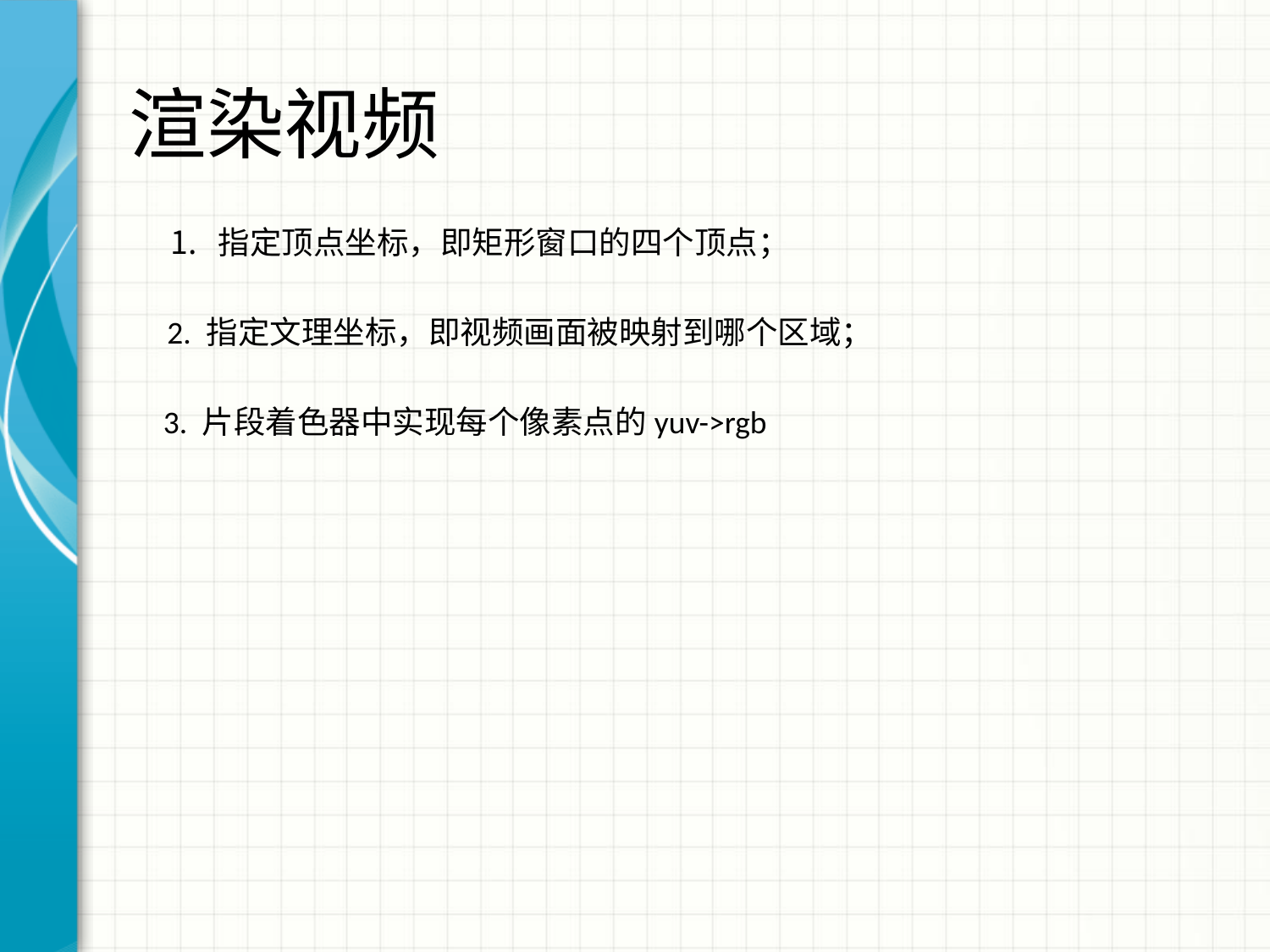

# 渲染视频
指定顶点坐标，即矩形窗口的四个顶点；
2. 指定文理坐标，即视频画面被映射到哪个区域；
3. 片段着色器中实现每个像素点的yuv->rgb